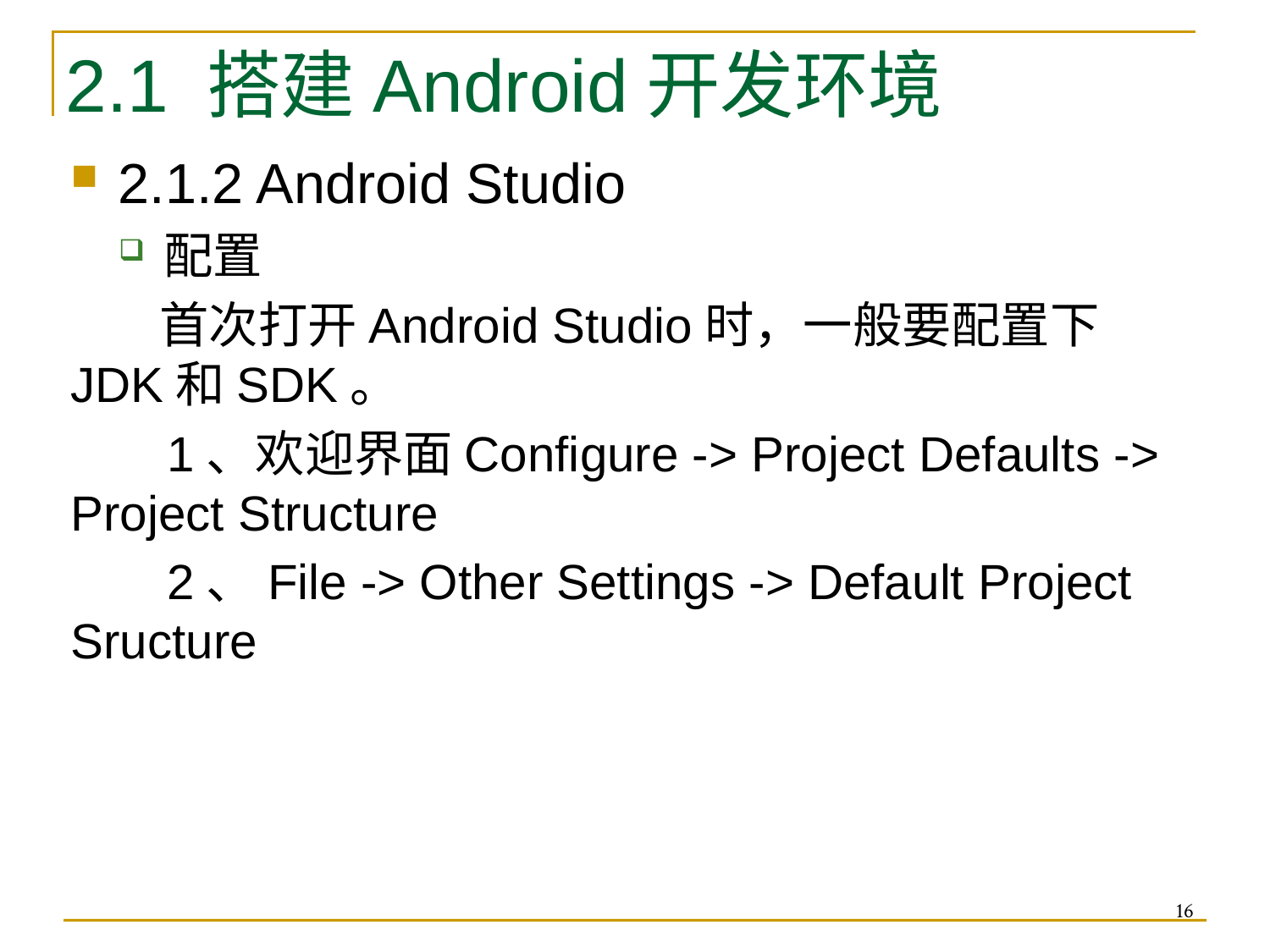

# 2.1 搭建Android开发环境
2.1.2 Android Studio
配置
       首次打开Android Studio时，一般要配置下JDK和SDK。
       1、欢迎界面Configure -> Project Defaults -> Project Structure
       2、File -> Other Settings -> Default Project Sructure
16